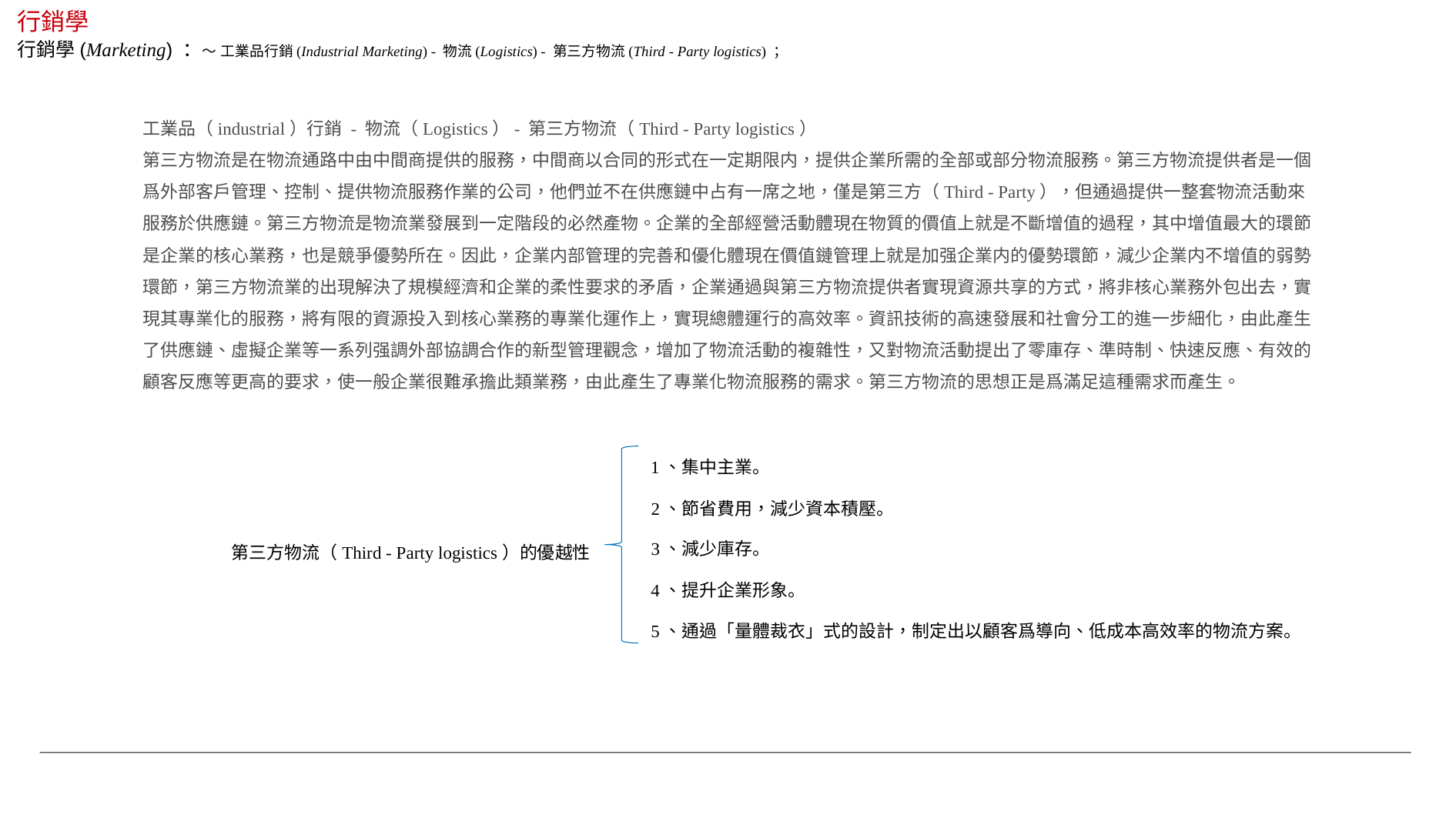

行銷學
行銷學(Marketing) ：～ 工業品行銷(Industrial Marketing) - 物流(Logistics) - 第三方物流(Third - Party logistics) ；
工業品（industrial）行銷 - 物流（Logistics）- 第三方物流（Third - Party logistics）
第三方物流是在物流通路中由中間商提供的服務，中間商以合同的形式在一定期限内，提供企業所需的全部或部分物流服務。第三方物流提供者是一個爲外部客戶管理、控制、提供物流服務作業的公司，他們並不在供應鏈中占有一席之地，僅是第三方（Third - Party），但通過提供一整套物流活動來服務於供應鏈。第三方物流是物流業發展到一定階段的必然產物。企業的全部經營活動體現在物質的價值上就是不斷增值的過程，其中增值最大的環節是企業的核心業務，也是競爭優勢所在。因此，企業内部管理的完善和優化體現在價值鏈管理上就是加强企業内的優勢環節，減少企業内不增值的弱勢環節，第三方物流業的出現解決了規模經濟和企業的柔性要求的矛盾，企業通過與第三方物流提供者實現資源共享的方式，將非核心業務外包出去，實現其專業化的服務，將有限的資源投入到核心業務的專業化運作上，實現總體運行的高效率。資訊技術的高速發展和社會分工的進一步細化，由此產生了供應鏈、虛擬企業等一系列强調外部協調合作的新型管理觀念，增加了物流活動的複雜性，又對物流活動提出了零庫存、準時制、快速反應、有效的顧客反應等更高的要求，使一般企業很難承擔此類業務，由此產生了專業化物流服務的需求。第三方物流的思想正是爲滿足這種需求而產生。
1、集中主業。

2、節省費用，減少資本積壓。
3、減少庫存。
第三方物流（Third - Party logistics）的優越性
4、提升企業形象。
5、通過「量體裁衣」式的設計，制定出以顧客爲導向、低成本高效率的物流方案。